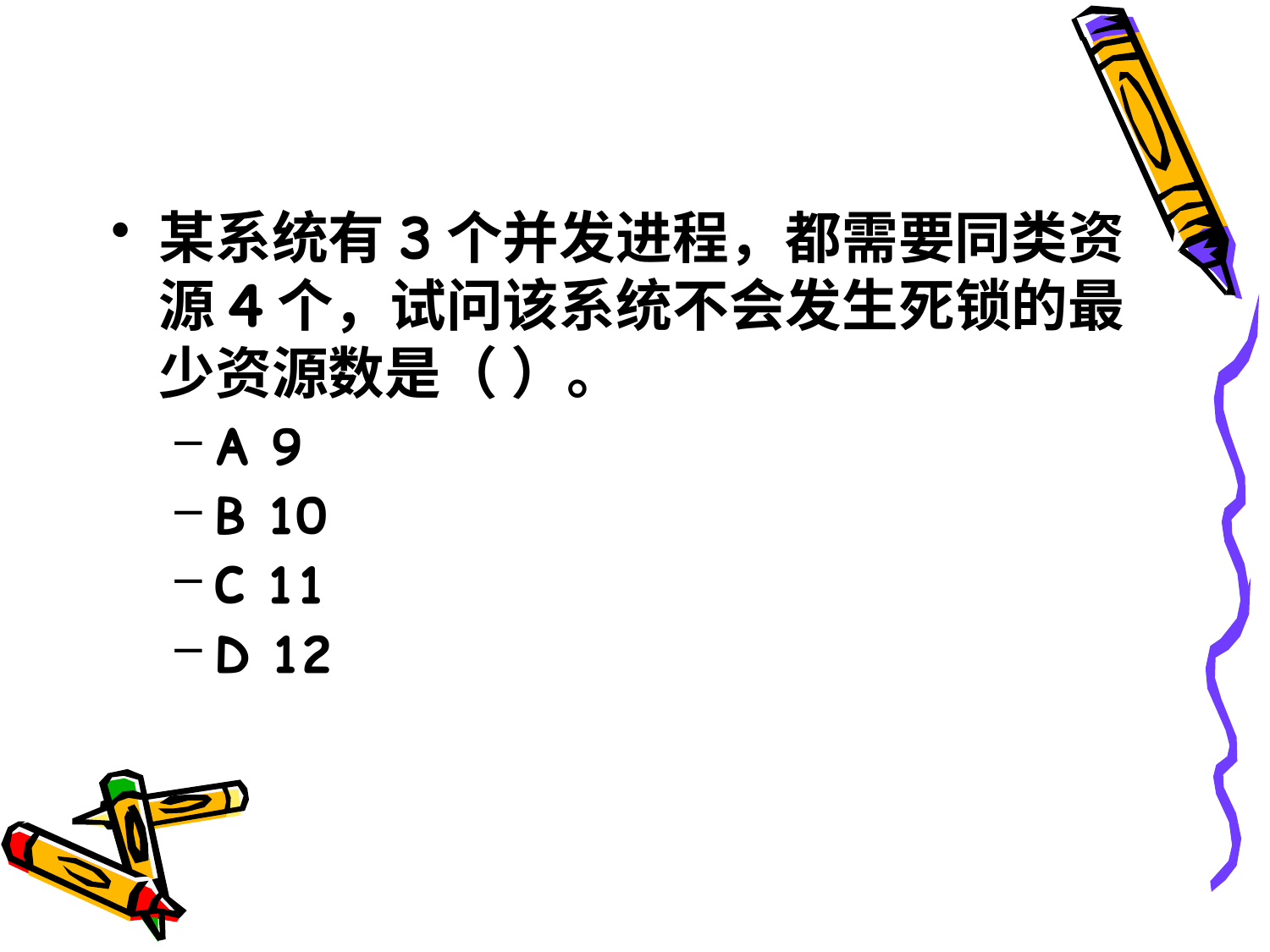

#
某系统有3个并发进程，都需要同类资源4个，试问该系统不会发生死锁的最少资源数是（ ）。
A 9
B 10
C 11
D 12